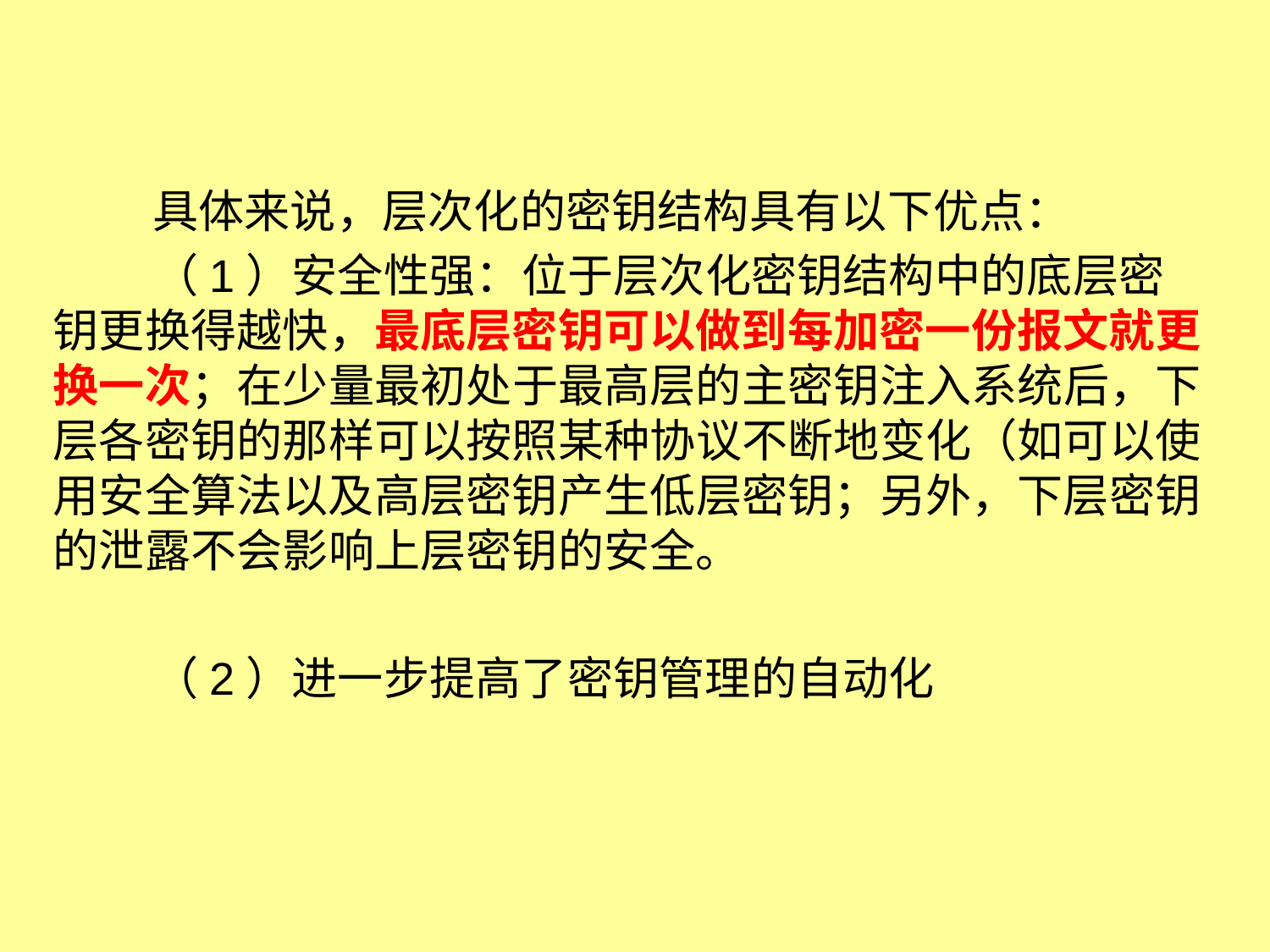

#
具体来说，层次化的密钥结构具有以下优点：
（1）安全性强：位于层次化密钥结构中的底层密钥更换得越快，最底层密钥可以做到每加密一份报文就更换一次；在少量最初处于最高层的主密钥注入系统后，下层各密钥的那样可以按照某种协议不断地变化（如可以使用安全算法以及高层密钥产生低层密钥；另外，下层密钥的泄露不会影响上层密钥的安全。

（2）进一步提高了密钥管理的自动化